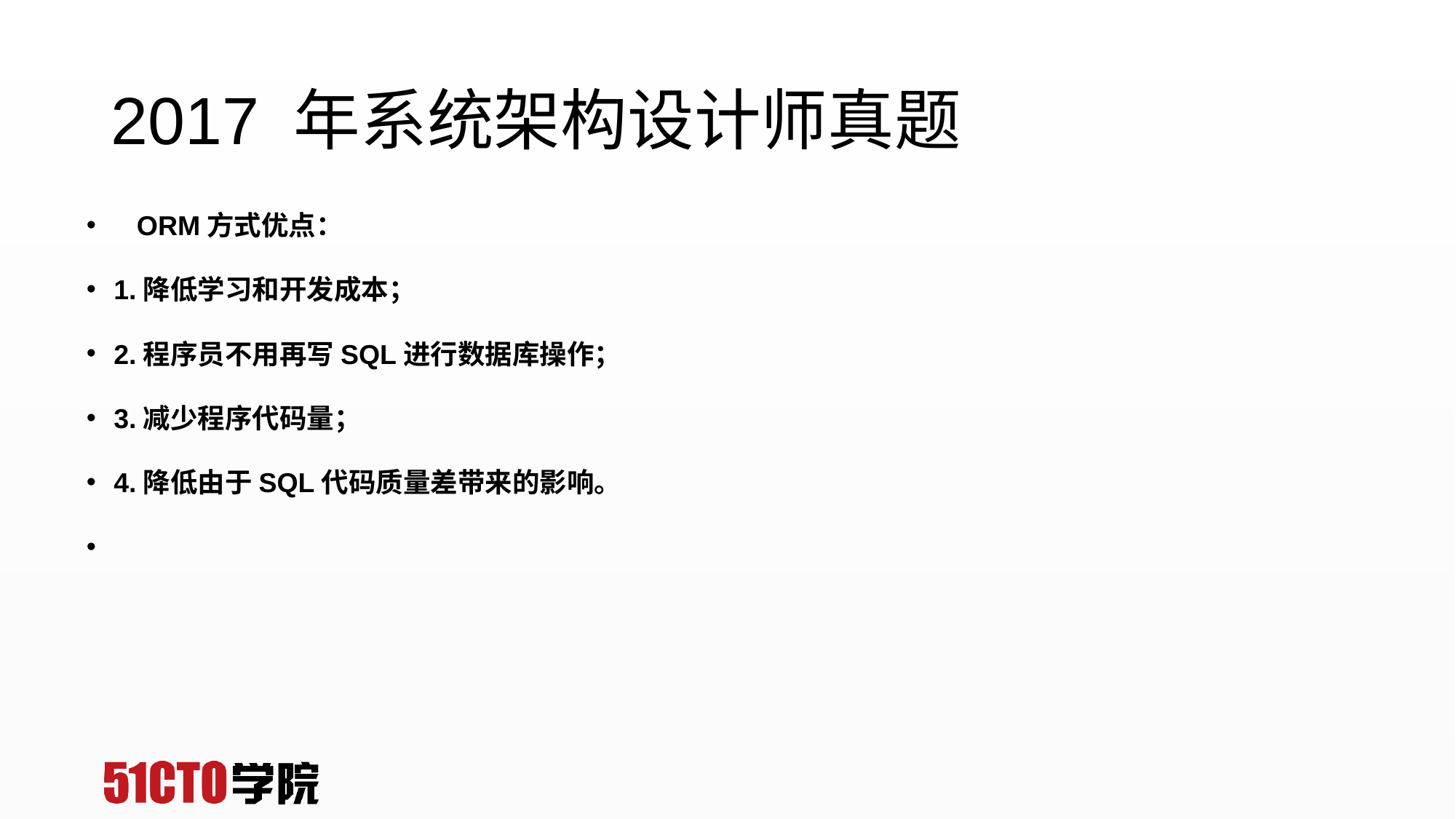

# 2017 年系统架构设计师真题
   ORM方式优点：
1.降低学习和开发成本；
2.程序员不用再写SQL进行数据库操作；
3.减少程序代码量；
4.降低由于SQL代码质量差带来的影响。